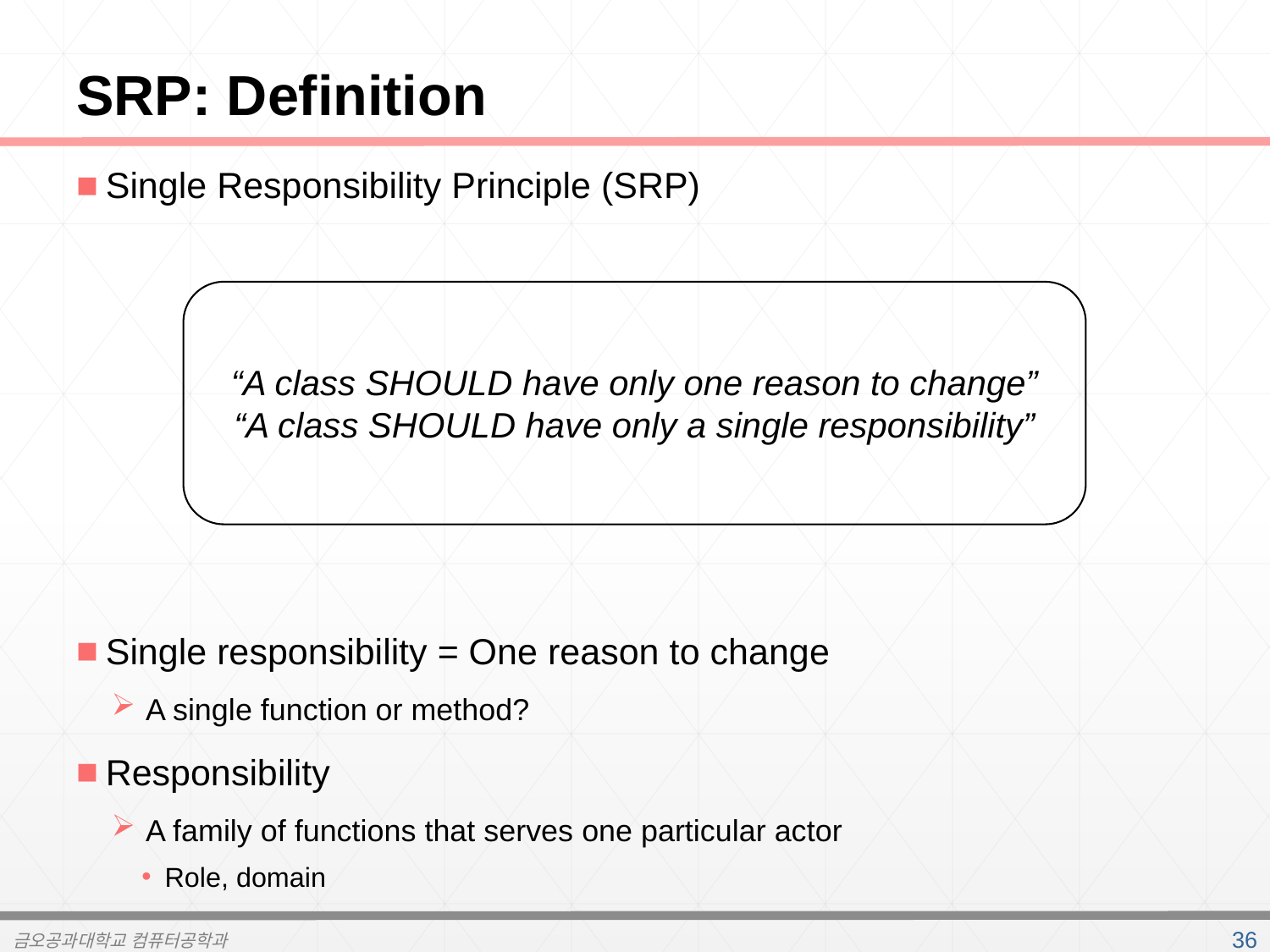

# SRP: Definition
Single Responsibility Principle (SRP)

Single responsibility = One reason to change
A single function or method?
Responsibility
A family of functions that serves one particular actor
Role, domain

“A class SHOULD have only one reason to change”
“A class SHOULD have only a single responsibility”
36
금오공과대학교 컴퓨터공학과